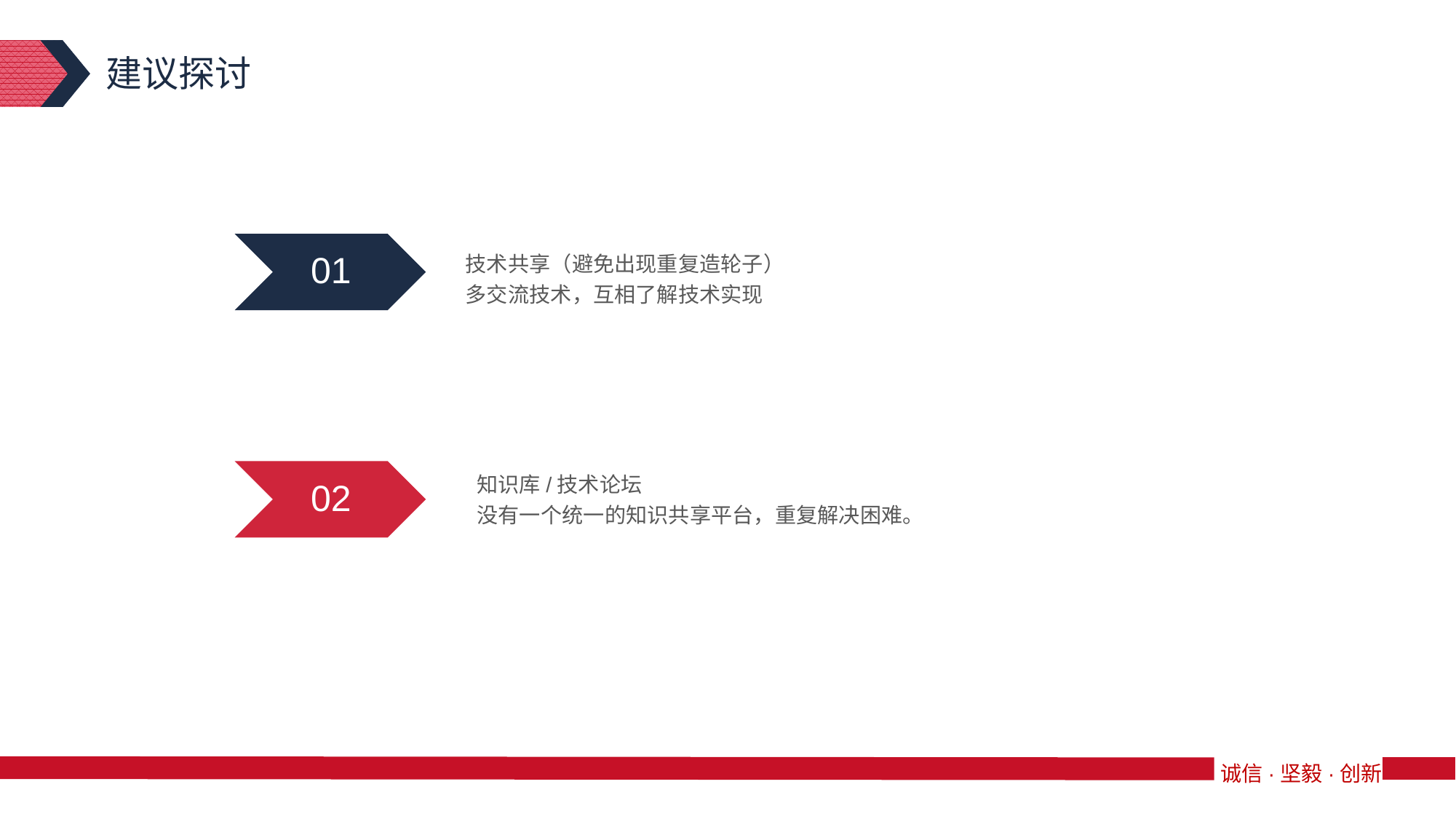

建议探讨
01
技术共享（避免出现重复造轮子）
多交流技术，互相了解技术实现
02
知识库/技术论坛
没有一个统一的知识共享平台，重复解决困难。
诚信·坚毅·创新